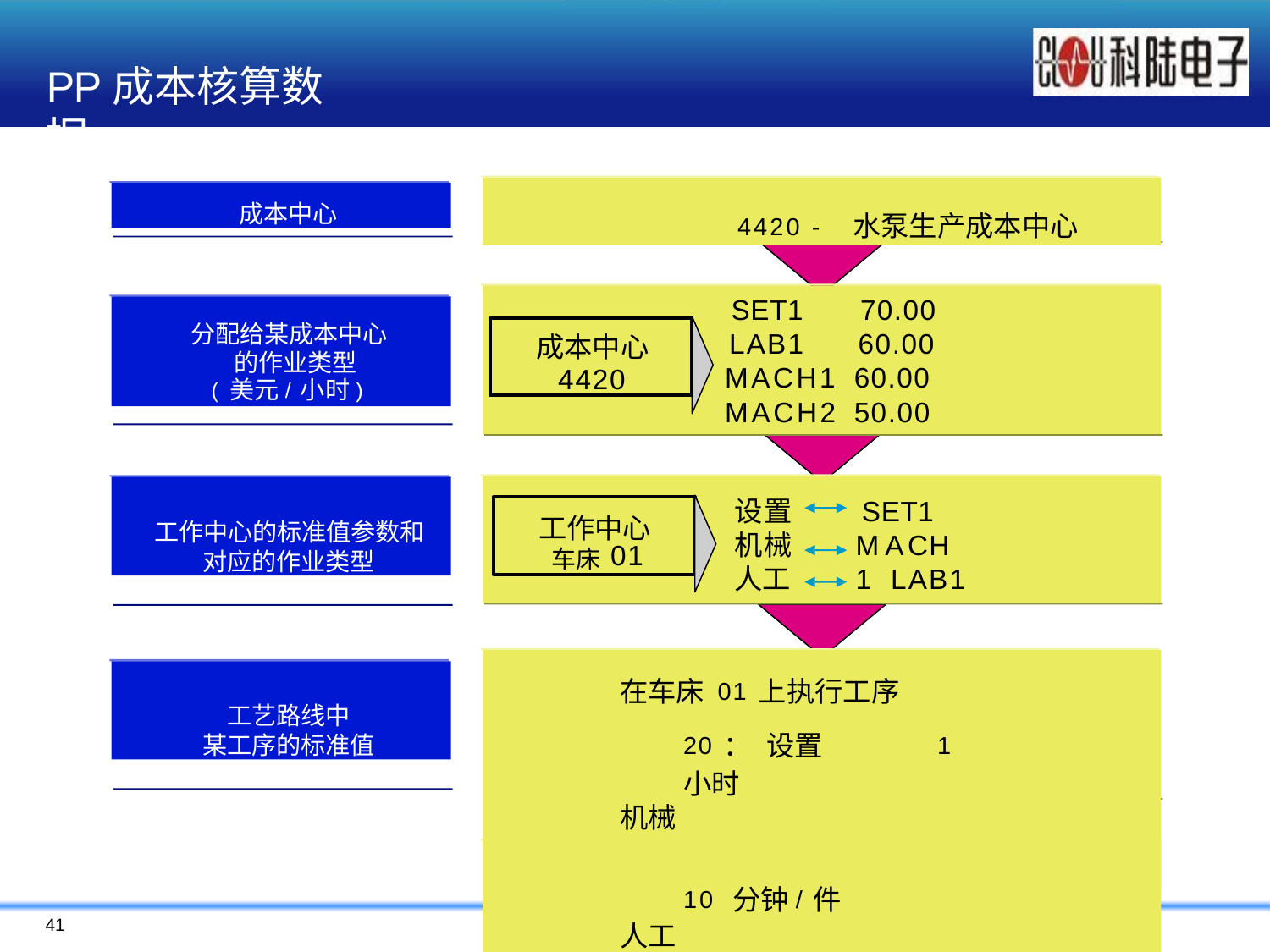

# PP成本核算数据
4420 - 水泵生产成本中心

成本中心

SET1	70.00
LAB1	60.00
MACH1	60.00
MACH2	50.00

SET1  MACH1  LAB1

分配给某成本中心
的作业类型
(美元/小时)

成本中心
4420

工作中心的标准值参数和
对应的作业类型
设置 机械 人工

工作中心 车床01

在车床 01上执行工序20：  设置	1 小时
机械	10 分钟/件
人工	20 分钟/件

工艺路线中
某工序的标准值

内部作业成本

41